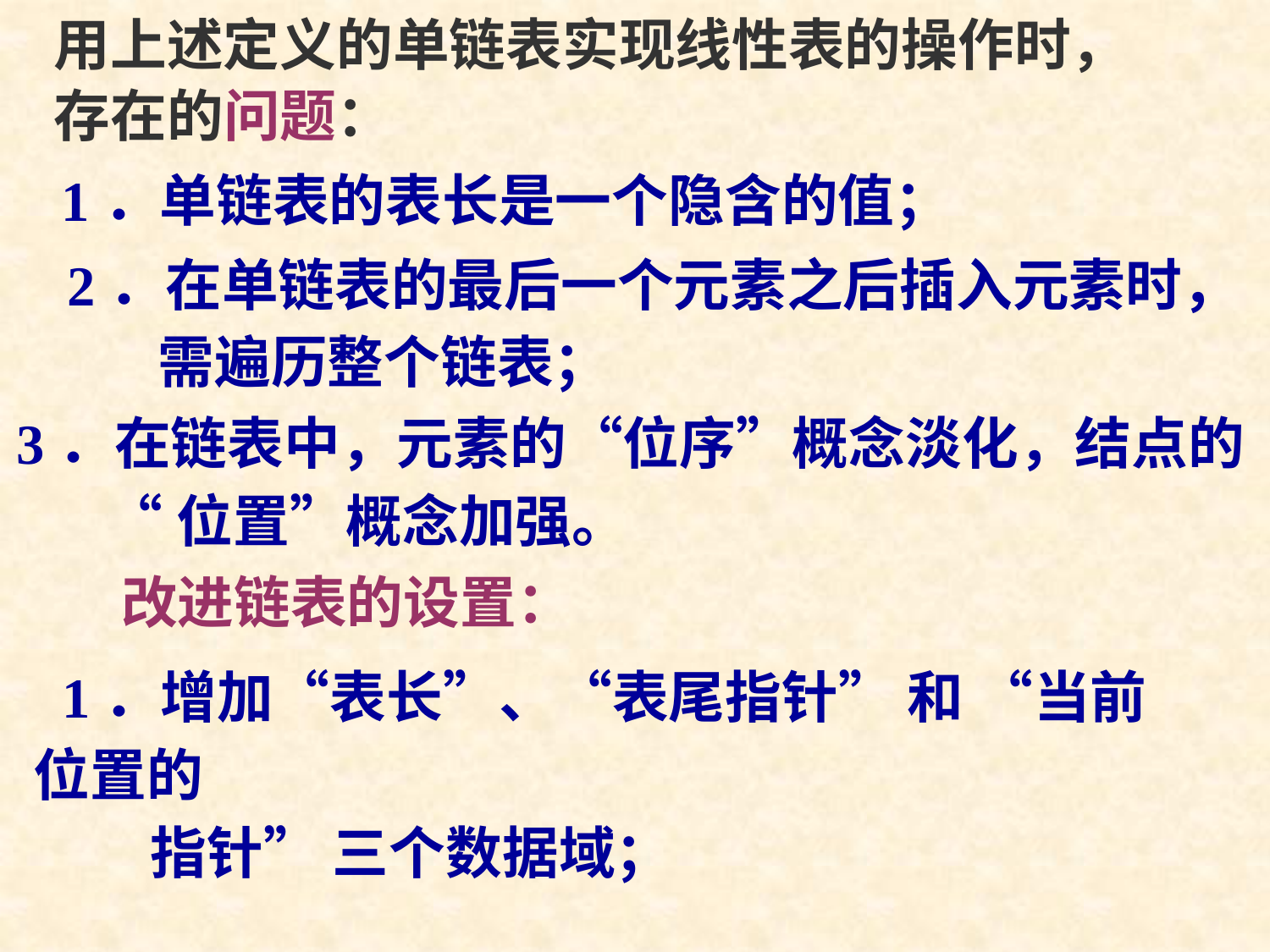

用上述定义的单链表实现线性表的操作时，
存在的问题：
1．单链表的表长是一个隐含的值；
2．在单链表的最后一个元素之后插入元素时，
      需遍历整个链表；
3．在链表中，元素的“位序”概念淡化，结点的
       “位置”概念加强。
  改进链表的设置：
  1．增加“表长”、“表尾指针” 和 “当前位置的
        指针” 三个数据域；